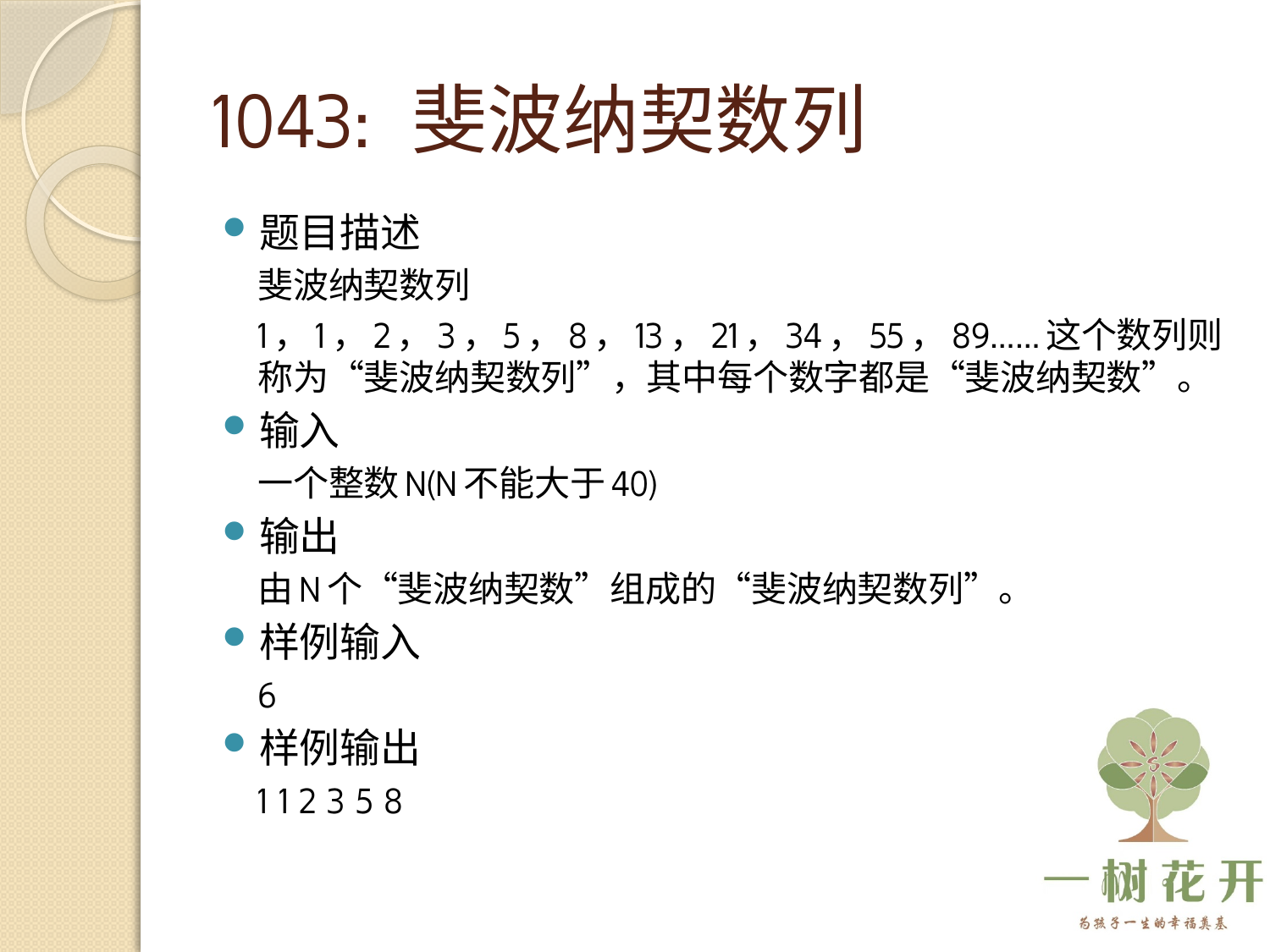

# 1043: 斐波纳契数列
题目描述
斐波纳契数列
1，1，2，3，5，8，13，21，34，55，89……这个数列则称为“斐波纳契数列”，其中每个数字都是“斐波纳契数”。
输入
一个整数N(N不能大于40)
输出
由N个“斐波纳契数”组成的“斐波纳契数列”。
样例输入
6
样例输出
1 1 2 3 5 8